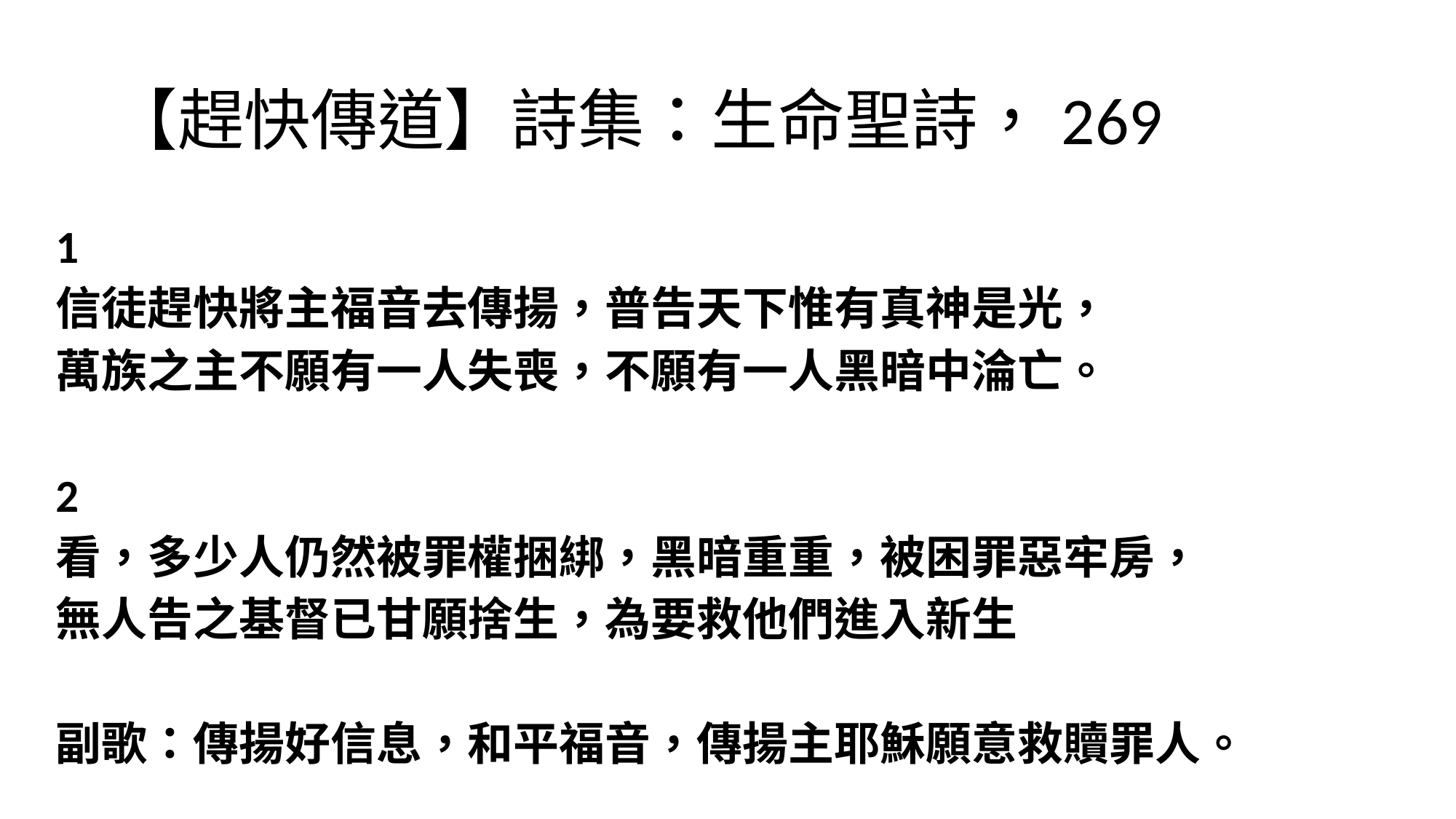

# 【趕快傳道】詩集：生命聖詩，269
1
信徒趕快將主福音去傳揚，普告天下惟有真神是光，
萬族之主不願有一人失喪，不願有一人黑暗中淪亡。

2
看，多少人仍然被罪權捆綁，黑暗重重，被困罪惡牢房，
無人告之基督已甘願捨生，為要救他們進入新生

副歌：傳揚好信息，和平福音，傳揚主耶穌願意救贖罪人。